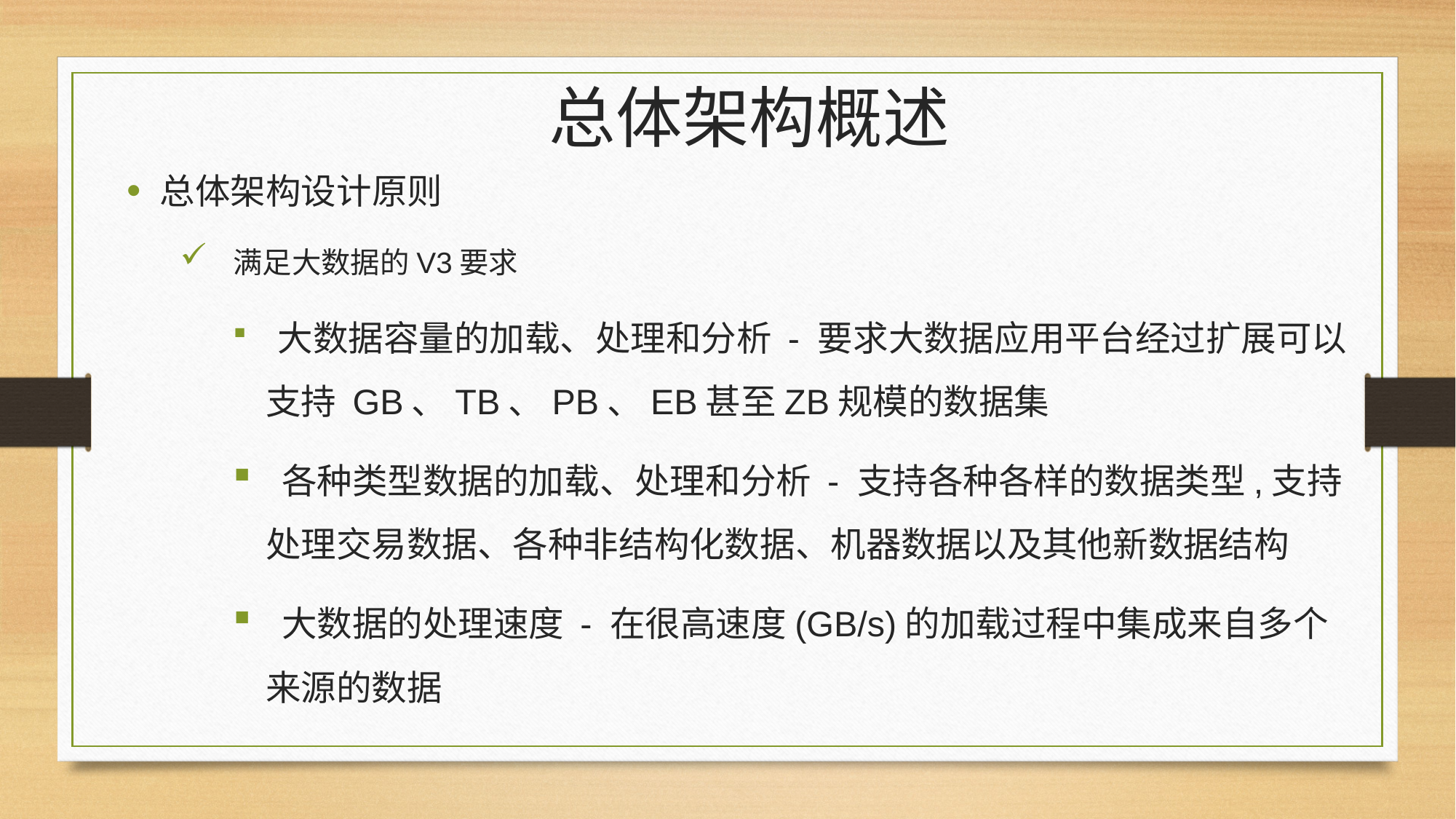

# 总体架构概述
总体架构设计原则
  满足大数据的V3要求
 大数据容量的加载、处理和分析 - 要求大数据应用平台经过扩展可以支持 GB、TB、PB、EB甚至ZB规模的数据集
 各种类型数据的加载、处理和分析 - 支持各种各样的数据类型,支持处理交易数据、各种非结构化数据、机器数据以及其他新数据结构
 大数据的处理速度 - 在很高速度(GB/s)的加载过程中集成来自多个来源的数据